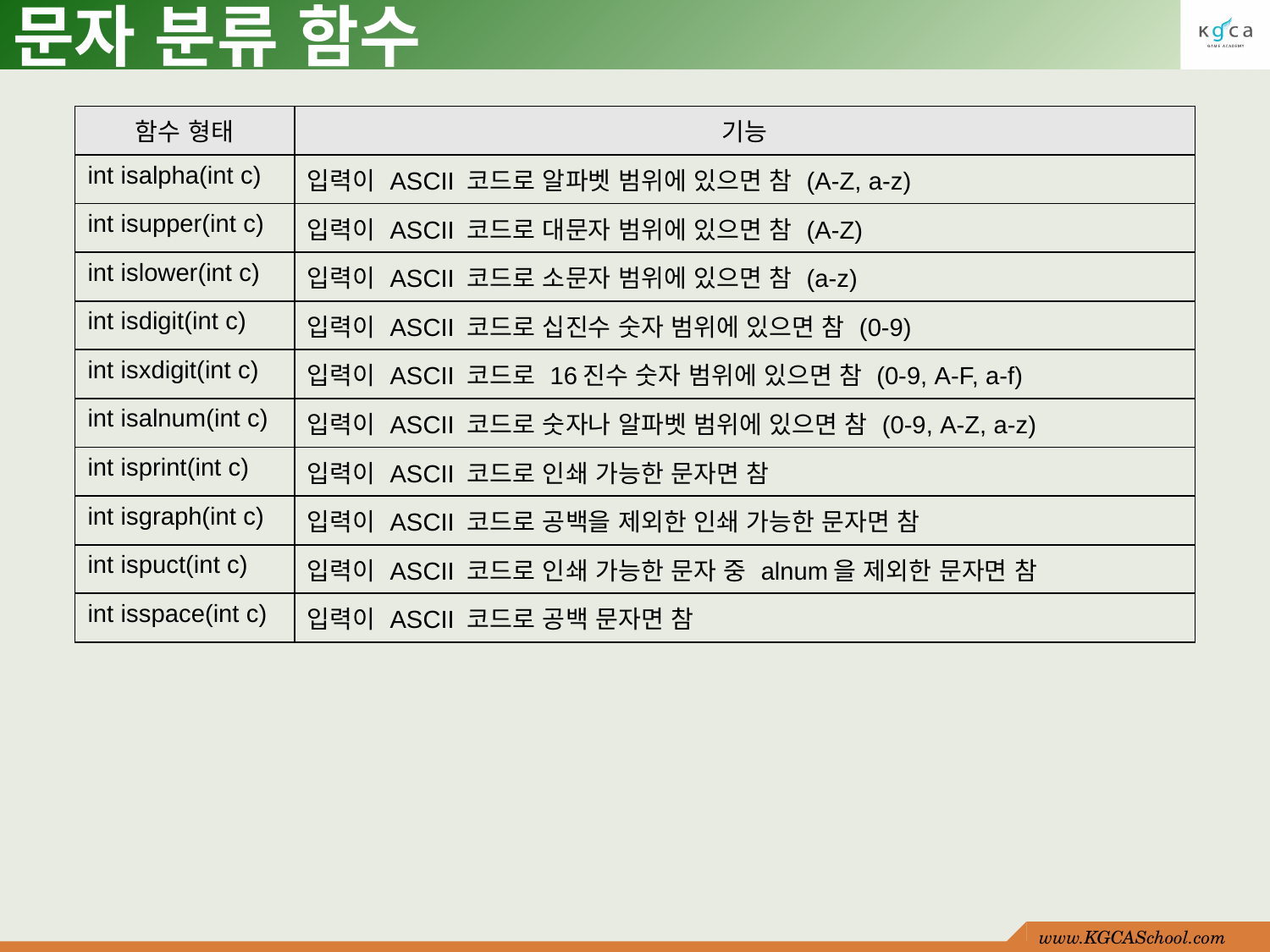

# 문자 분류 함수
| 함수 형태 | 기능 |
| --- | --- |
| int isalpha(int c) | 입력이 ASCII 코드로 알파벳 범위에 있으면 참 (A-Z, a-z) |
| int isupper(int c) | 입력이 ASCII 코드로 대문자 범위에 있으면 참 (A-Z) |
| int islower(int c) | 입력이 ASCII 코드로 소문자 범위에 있으면 참 (a-z) |
| int isdigit(int c) | 입력이 ASCII 코드로 십진수 숫자 범위에 있으면 참 (0-9) |
| int isxdigit(int c) | 입력이 ASCII 코드로 16진수 숫자 범위에 있으면 참 (0-9, A-F, a-f) |
| int isalnum(int c) | 입력이 ASCII 코드로 숫자나 알파벳 범위에 있으면 참 (0-9, A-Z, a-z) |
| int isprint(int c) | 입력이 ASCII 코드로 인쇄 가능한 문자면 참 |
| int isgraph(int c) | 입력이 ASCII 코드로 공백을 제외한 인쇄 가능한 문자면 참 |
| int ispuct(int c) | 입력이 ASCII 코드로 인쇄 가능한 문자 중 alnum을 제외한 문자면 참 |
| int isspace(int c) | 입력이 ASCII 코드로 공백 문자면 참 |